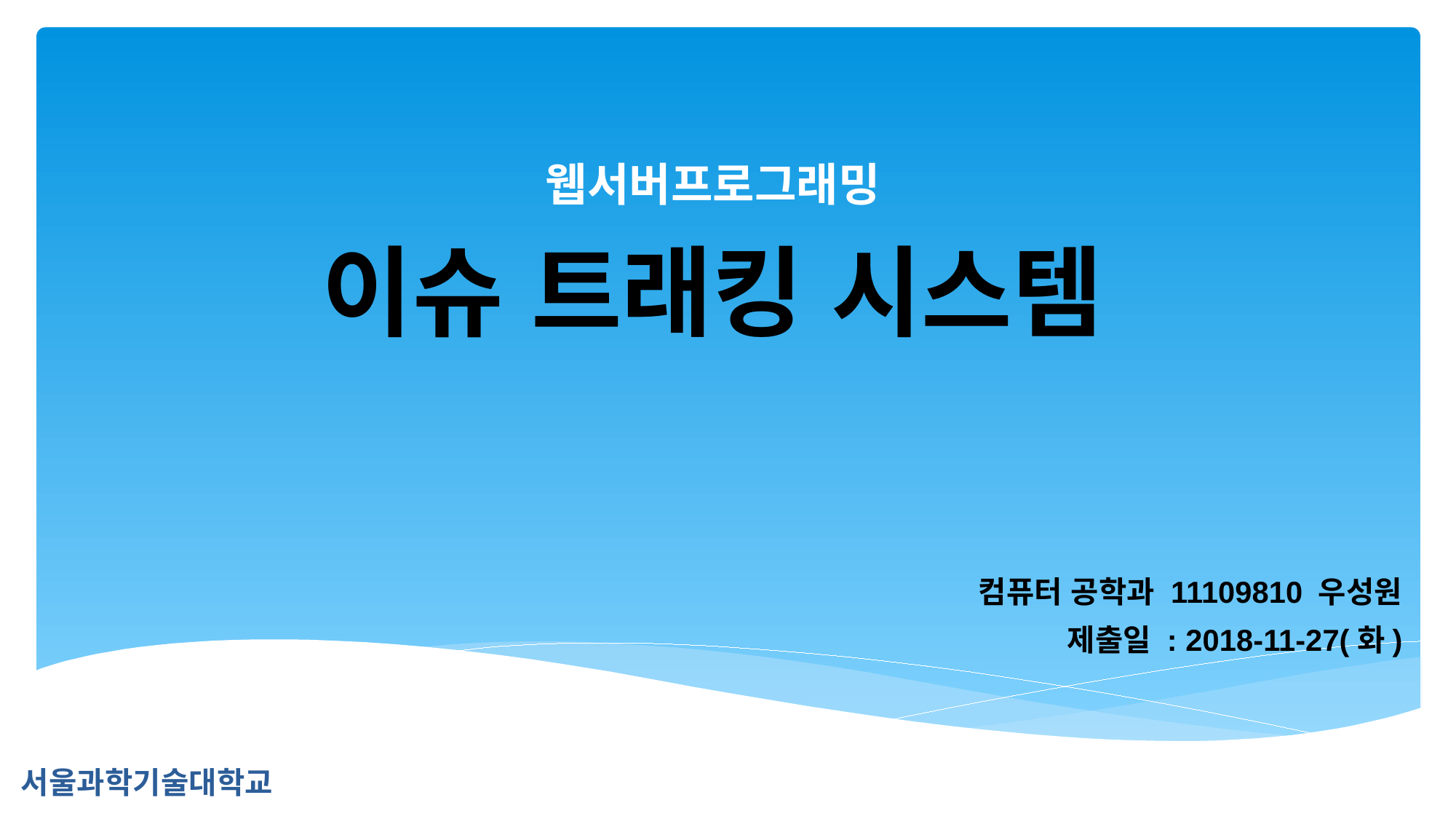

웹서버프로그래밍
이슈 트래킹 시스템
컴퓨터 공학과 11109810 우성원
제출일 : 2018-11-27(화)

서울과학기술대학교